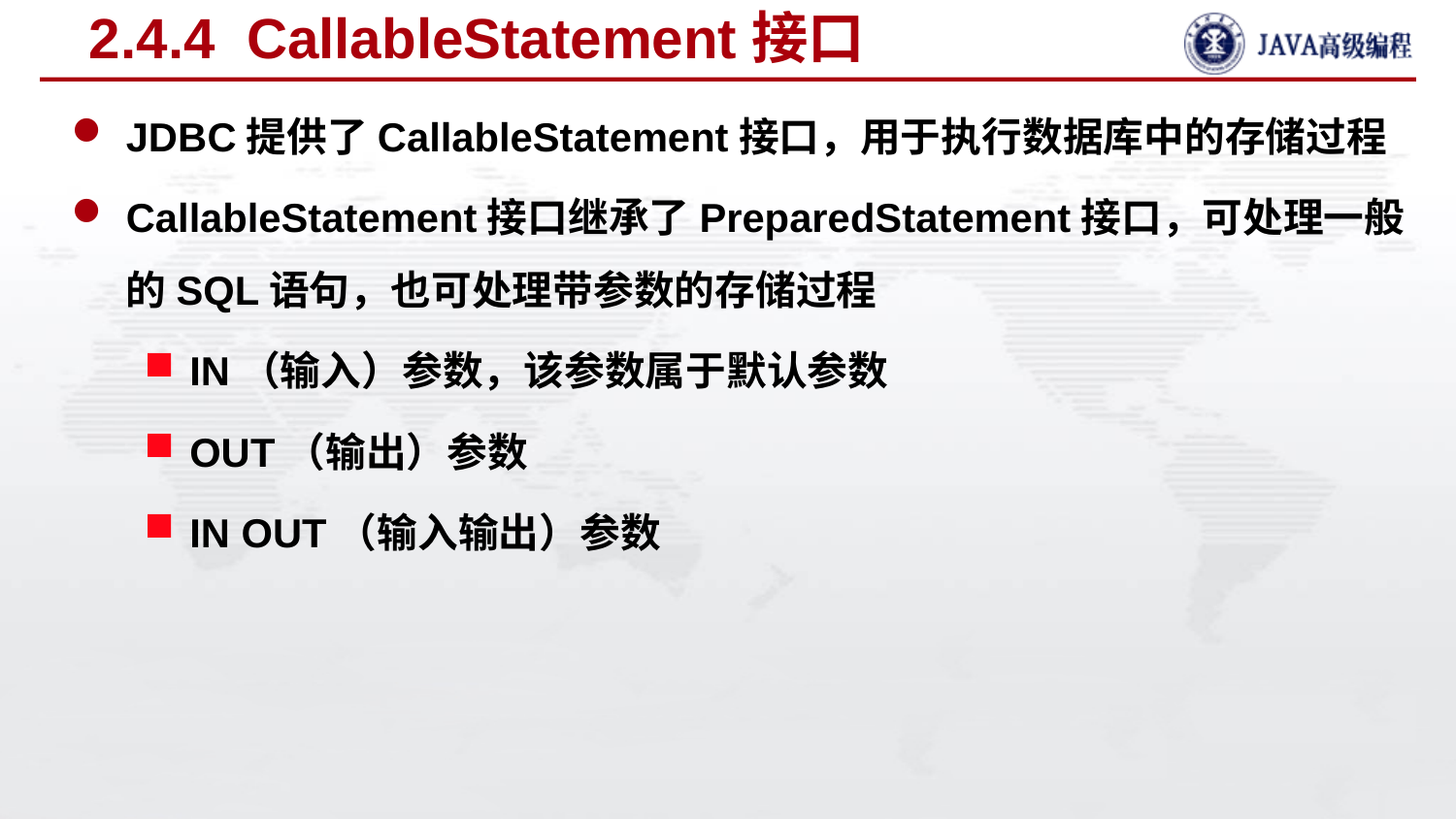

# 2.4.4  CallableStatement接口
JDBC提供了CallableStatement接口，用于执行数据库中的存储过程
CallableStatement接口继承了PreparedStatement接口，可处理一般的SQL语句，也可处理带参数的存储过程
IN（输入）参数，该参数属于默认参数
OUT（输出）参数
IN OUT（输入输出）参数